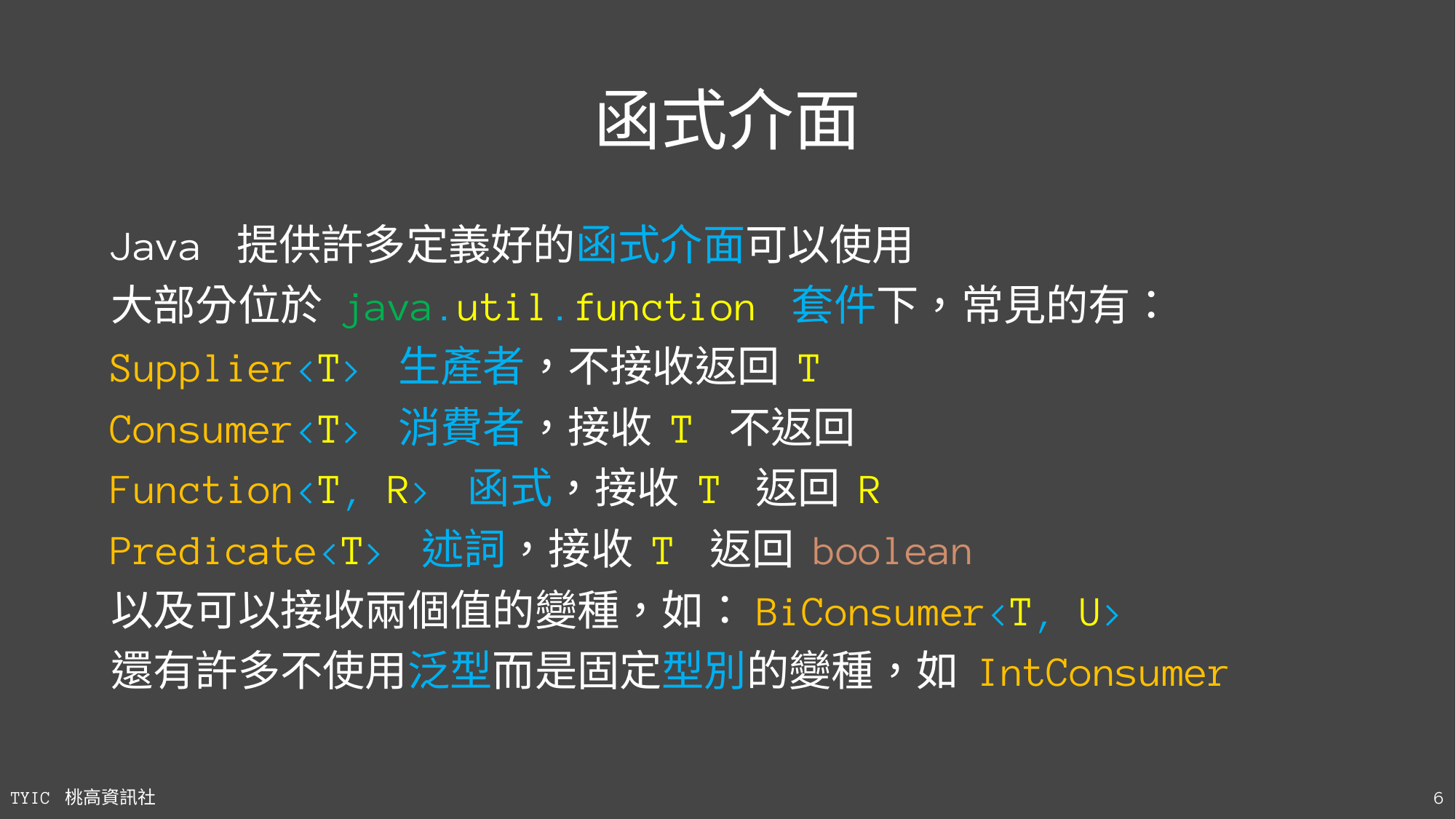

# 函式介面
Java 提供許多定義好的函式介面可以使用
大部分位於 java.util.function 套件下，常見的有：
Supplier<T> 生產者，不接收返回 T
Consumer<T> 消費者，接收 T 不返回
Function<T, R> 函式，接收 T 返回 R
Predicate<T> 述詞，接收 T 返回 boolean
以及可以接收兩個值的變種，如：BiConsumer<T, U>
還有許多不使用泛型而是固定型別的變種，如 IntConsumer